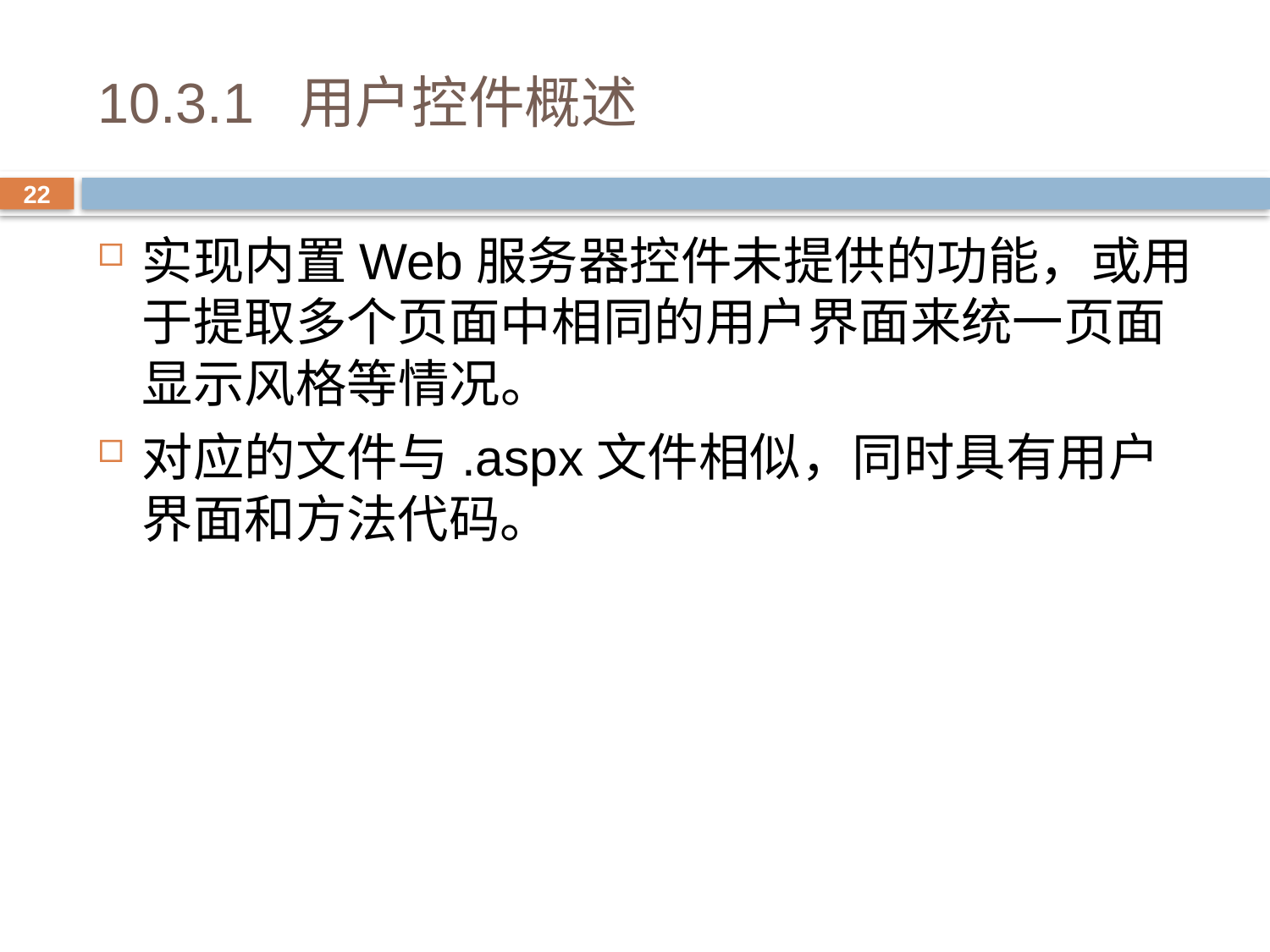

# 10.3.1  用户控件概述
22
实现内置Web服务器控件未提供的功能，或用于提取多个页面中相同的用户界面来统一页面显示风格等情况。
对应的文件与.aspx文件相似，同时具有用户界面和方法代码。